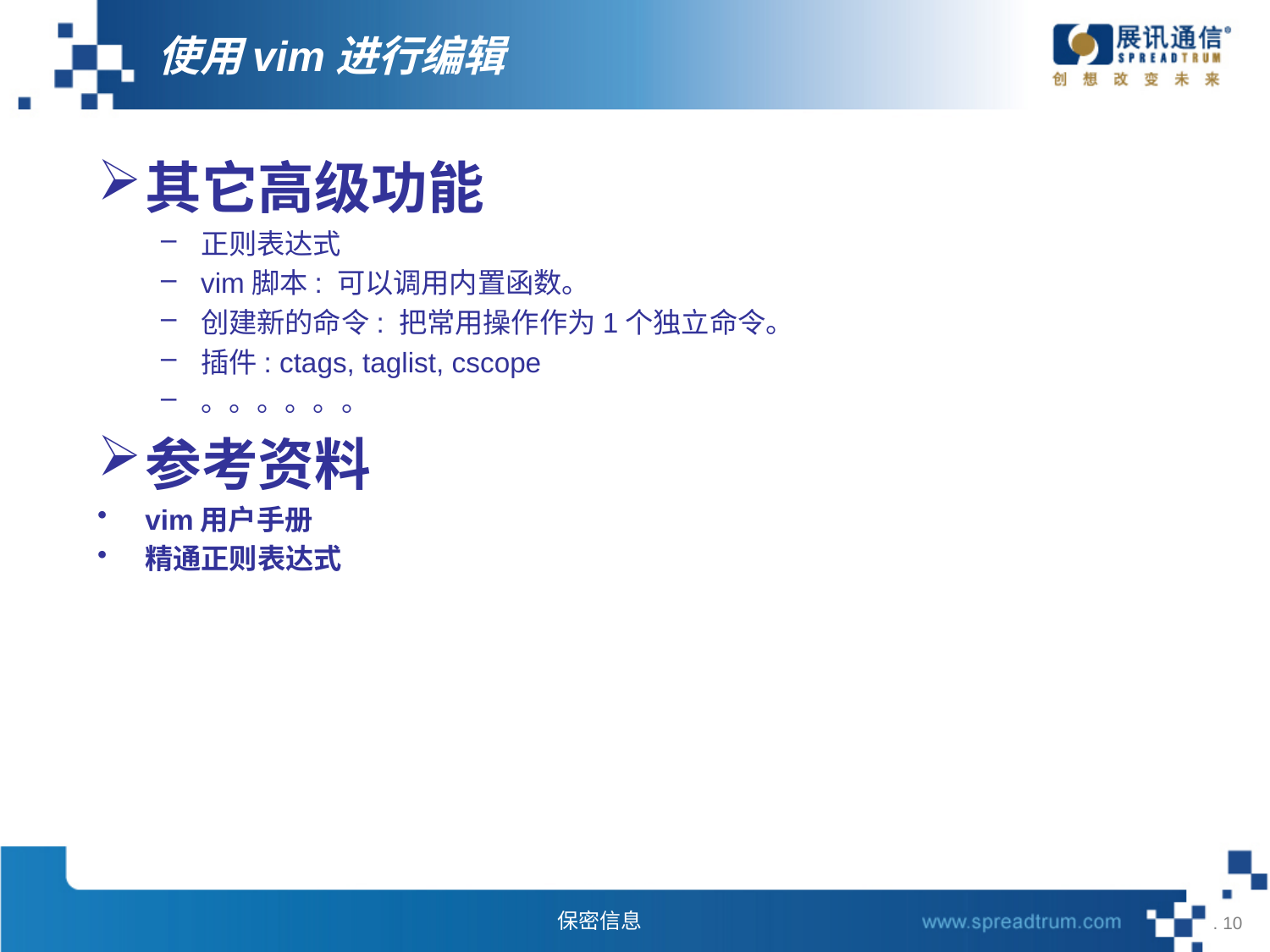

# 使用vim进行编辑
其它高级功能
正则表达式
vim脚本: 可以调用内置函数。
创建新的命令: 把常用操作作为1个独立命令。
插件: ctags, taglist, cscope
。。。。。。
参考资料
vim用户手册
精通正则表达式
  . 10